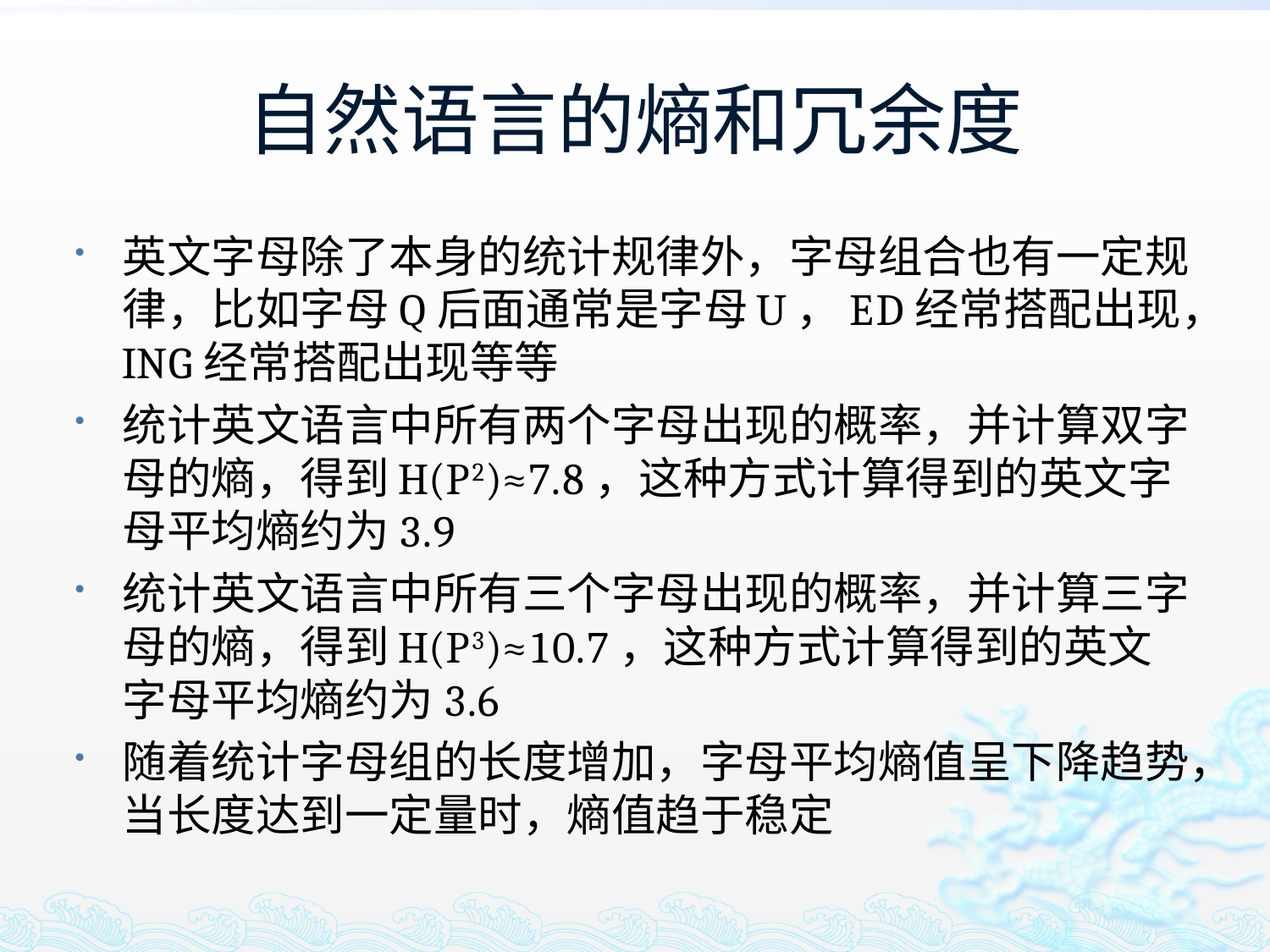

# 自然语言的熵和冗余度
英文字母除了本身的统计规律外，字母组合也有一定规律，比如字母Q后面通常是字母U，ED经常搭配出现，ING经常搭配出现等等
统计英文语言中所有两个字母出现的概率，并计算双字母的熵，得到H(P2)≈7.8，这种方式计算得到的英文字母平均熵约为3.9
统计英文语言中所有三个字母出现的概率，并计算三字母的熵，得到H(P3)≈10.7，这种方式计算得到的英文字母平均熵约为3.6
随着统计字母组的长度增加，字母平均熵值呈下降趋势，当长度达到一定量时，熵值趋于稳定